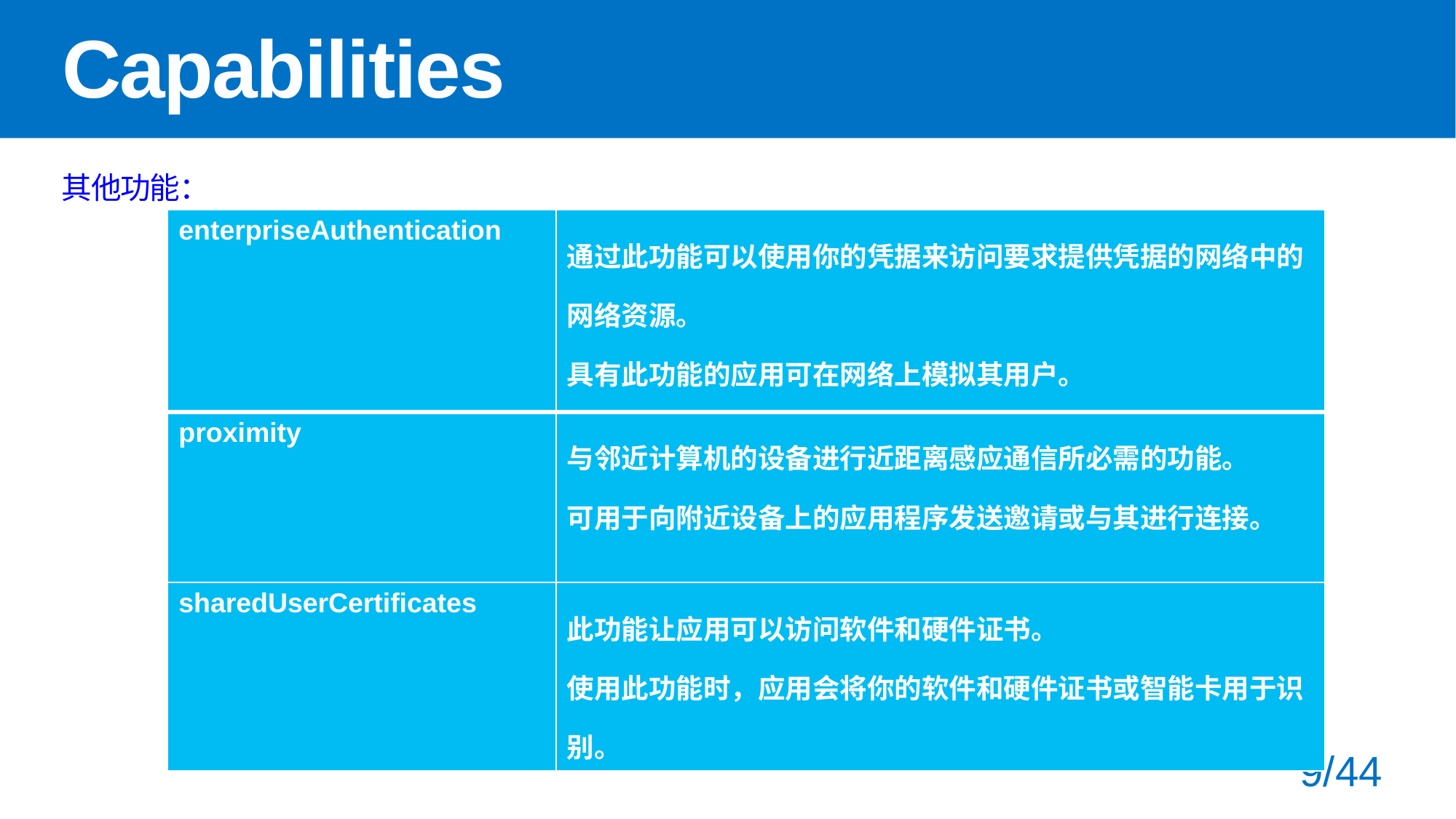

# Capabilities
其他功能：

| enterpriseAuthentication | 通过此功能可以使用你的凭据来访问要求提供凭据的网络中的网络资源。 具有此功能的应用可在网络上模拟其用户。 |
| --- | --- |
| proximity | 与邻近计算机的设备进行近距离感应通信所必需的功能。 可用于向附近设备上的应用程序发送邀请或与其进行连接。 |
| sharedUserCertificates | 此功能让应用可以访问软件和硬件证书。 使用此功能时，应用会将你的软件和硬件证书或智能卡用于识别。 |
9